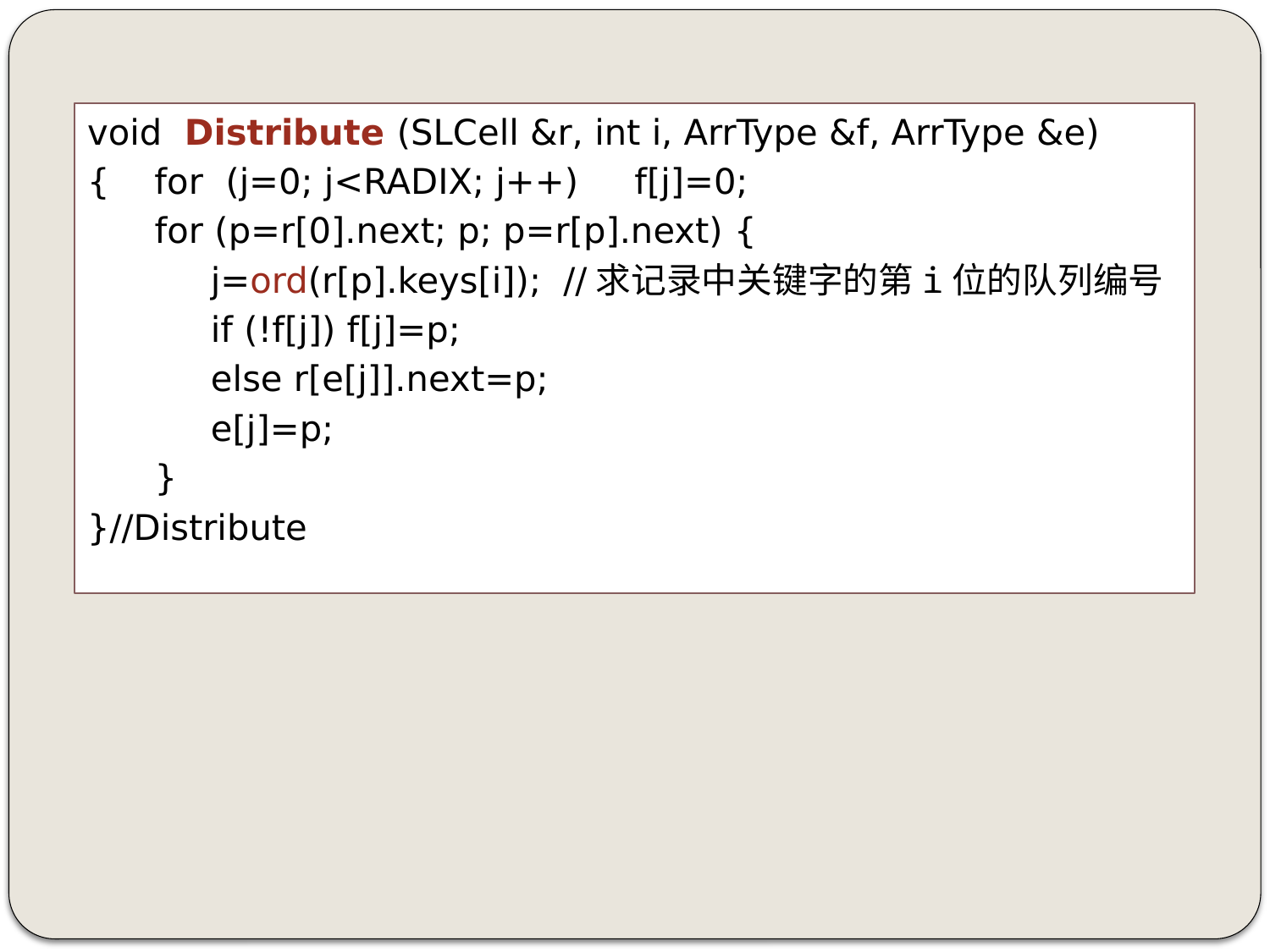

void  Distribute (SLCell &r, int i, ArrType &f, ArrType &e)
{    for  (j=0; j<RADIX; j++)     f[j]=0;
      for (p=r[0].next; p; p=r[p].next) {
           j=ord(r[p].keys[i]);  //求记录中关键字的第i位的队列编号
           if (!f[j]) f[j]=p;
           else r[e[j]].next=p;
           e[j]=p;
      }
}//Distribute